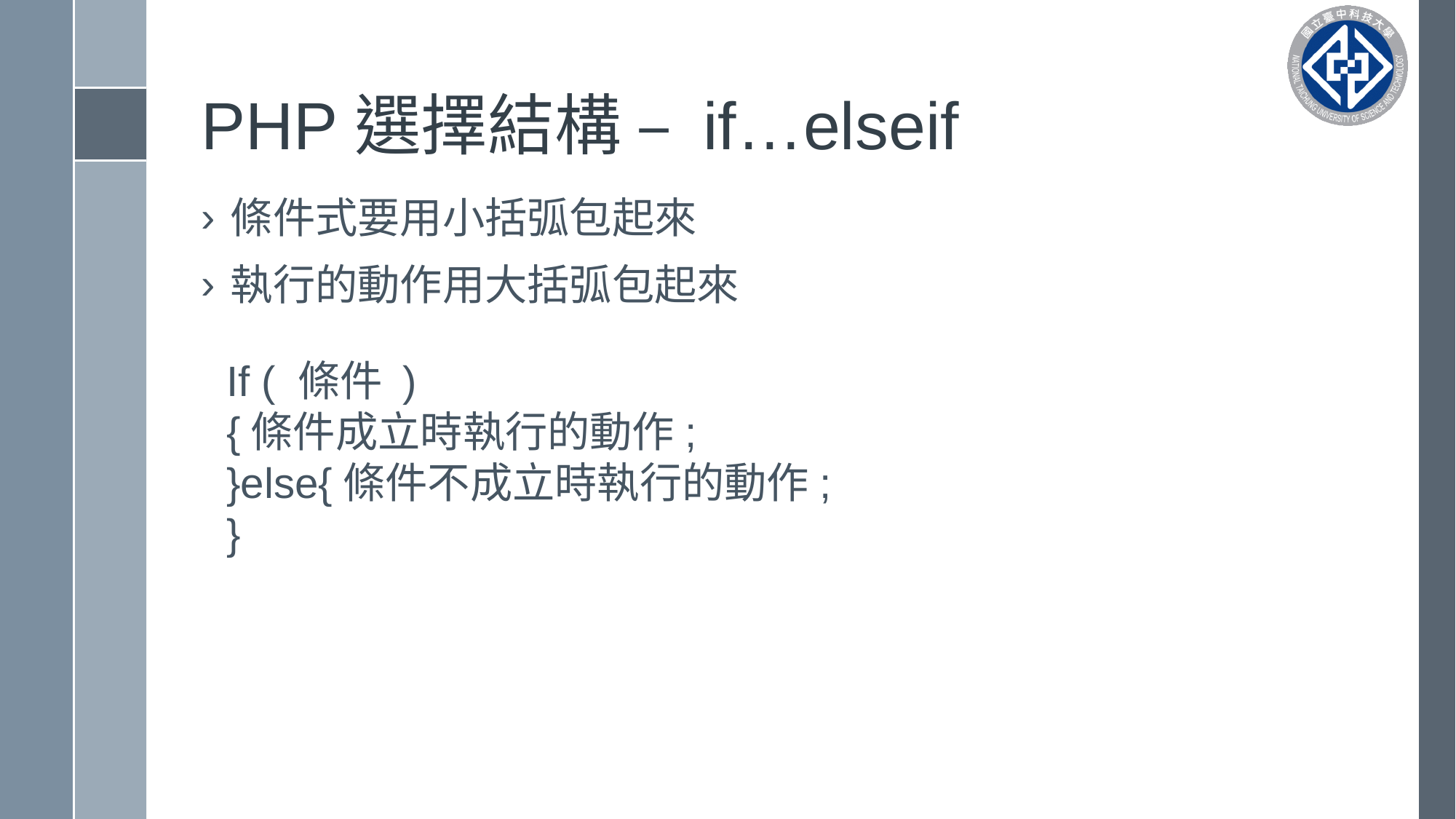

# PHP選擇結構 – if…elseif
條件式要用小括弧包起來
執行的動作用大括弧包起來
If ( 條件 )
{條件成立時執行的動作;
}else{條件不成立時執行的動作;
}